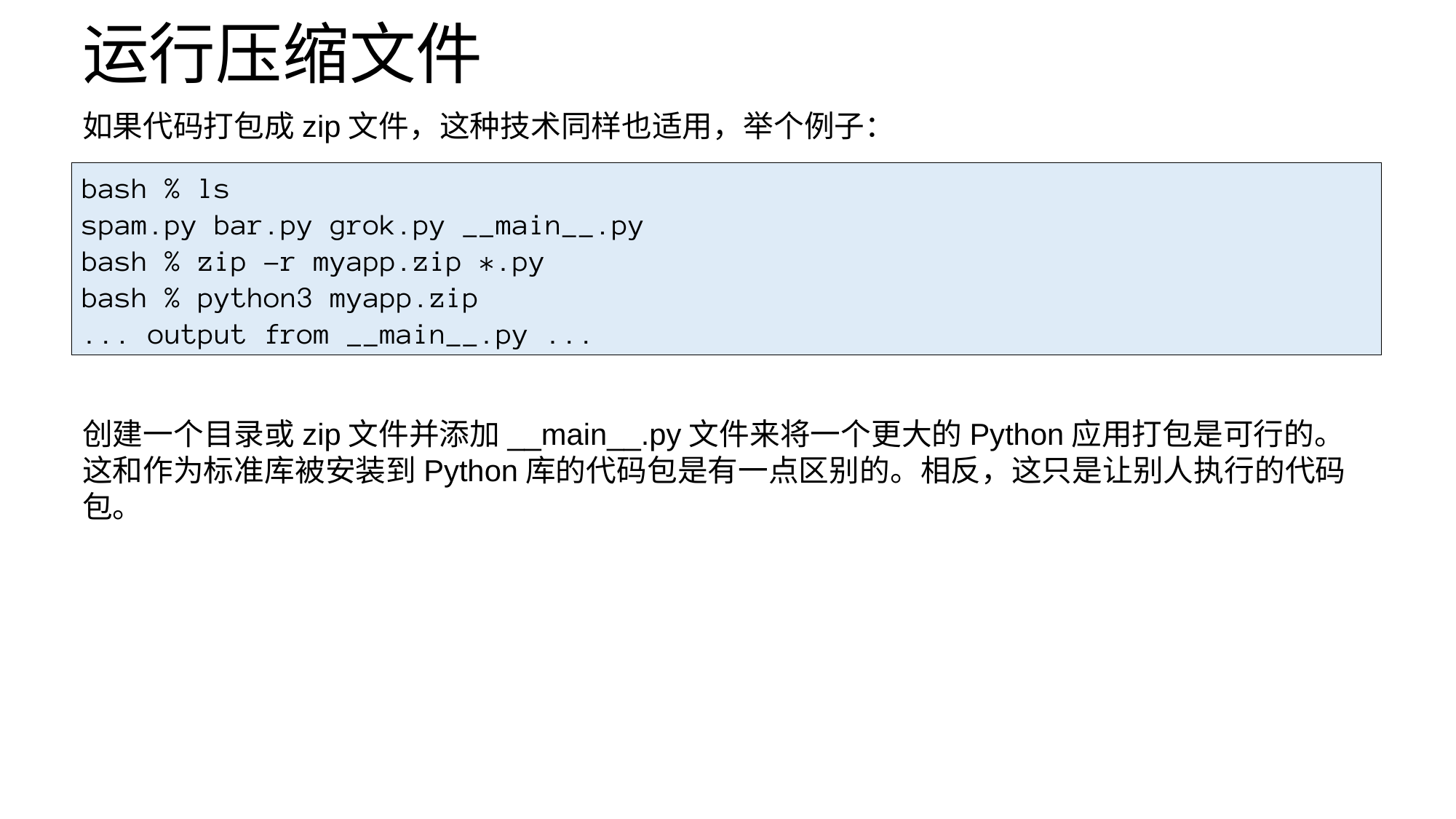

# 运行压缩文件
如果代码打包成zip文件，这种技术同样也适用，举个例子：
bash % ls
spam.py bar.py grok.py __main__.py
bash % zip -r myapp.zip *.py
bash % python3 myapp.zip
... output from __main__.py ...
创建一个目录或zip文件并添加__main__.py文件来将一个更大的Python应用打包是可行的。这和作为标准库被安装到Python库的代码包是有一点区别的。相反，这只是让别人执行的代码包。